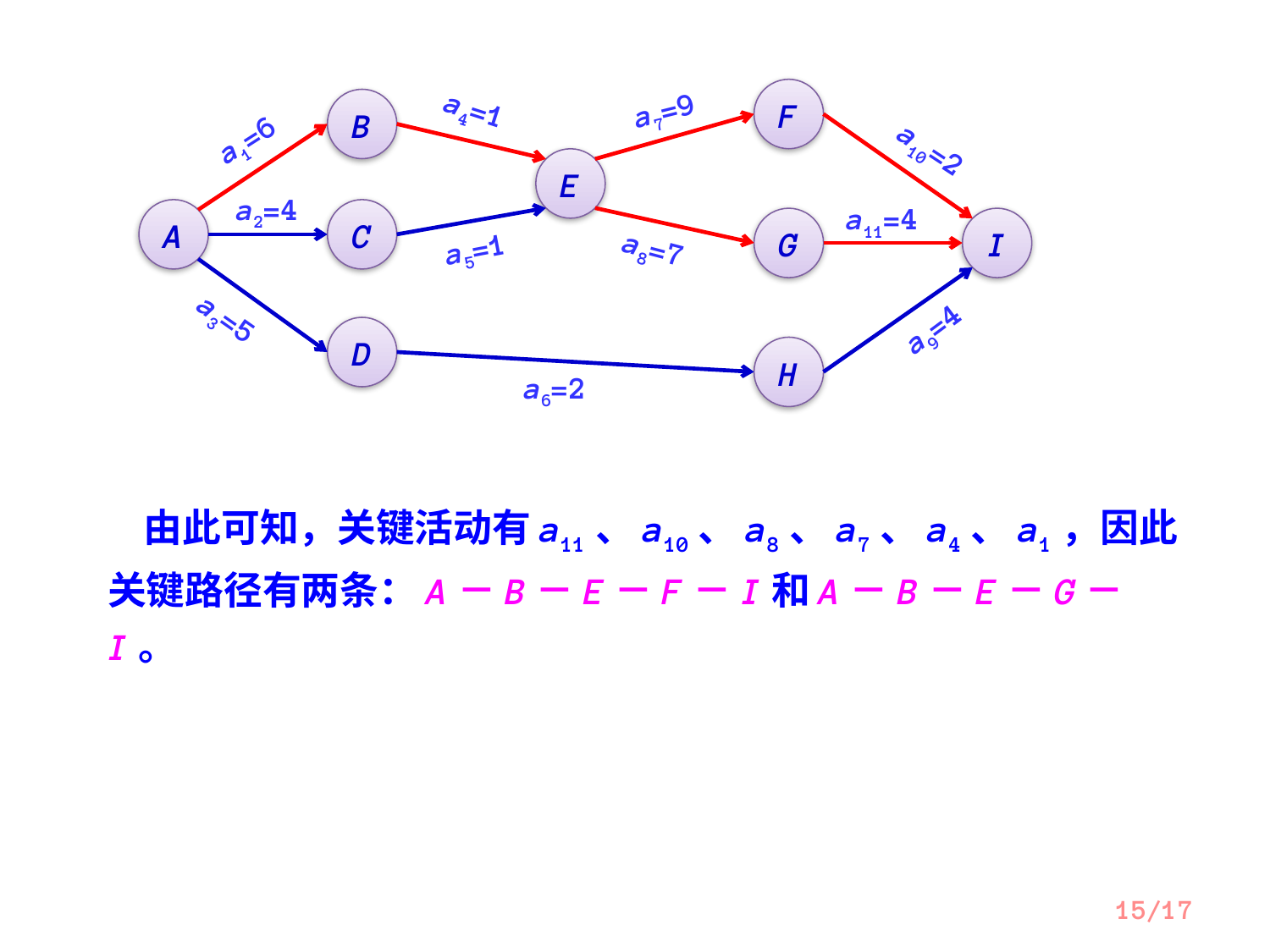

F
B
a4=1
a7=9
a1=6
a10=2
E
a2=4
a11=4
A
C
G
I
a5=1
a8=7
a3=5
a9=4
D
H
a6=2
   由此可知，关键活动有a11、a10、a8、a7、a4、a1，因此关键路径有两条：A－B－E－F－I和A－B－E－G－I。
15/17